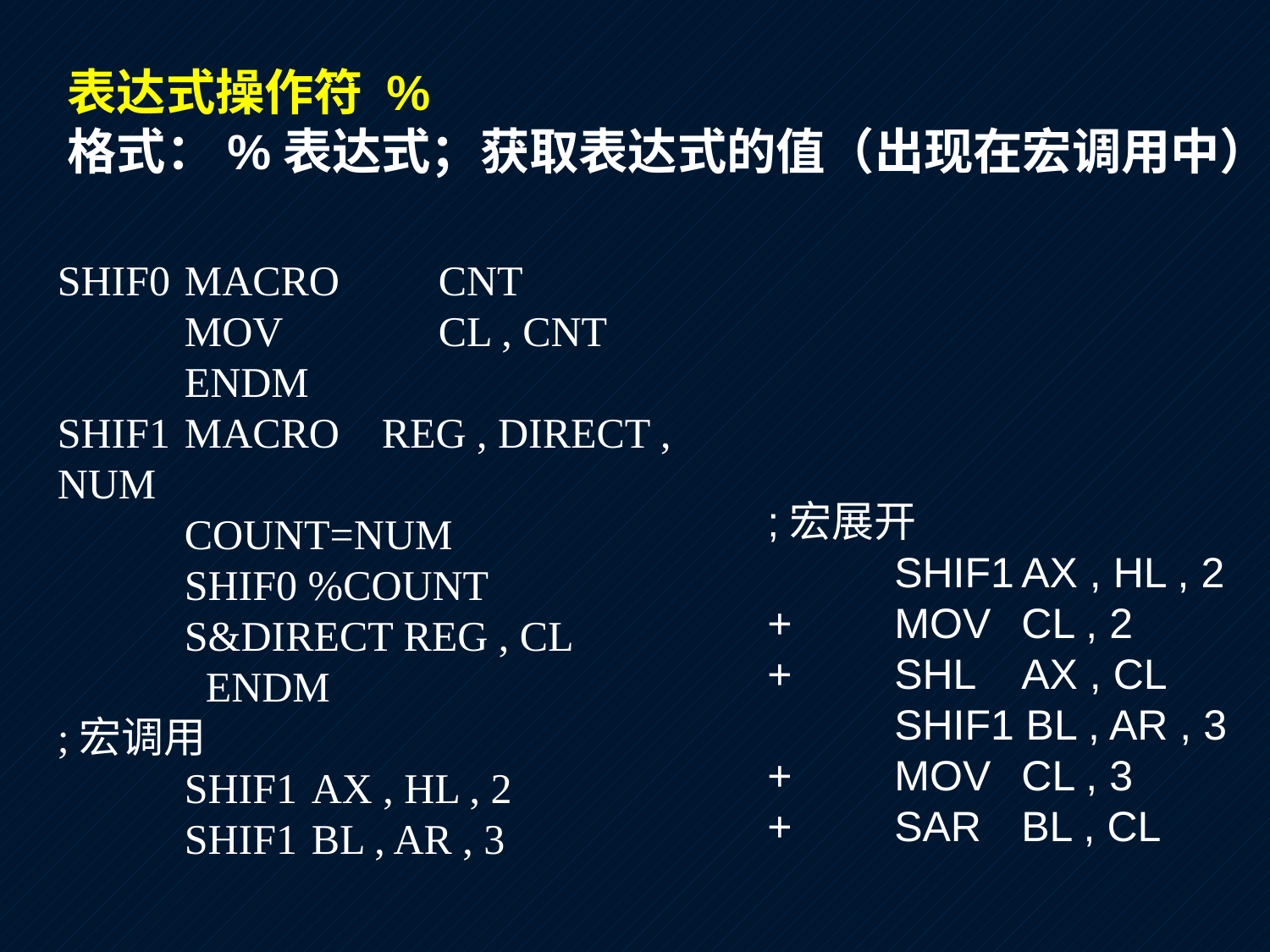

表达式操作符 %
格式：%表达式；获取表达式的值（出现在宏调用中）

SHIF0	MACRO	CNT
	MOV		CL , CNT
	ENDM
SHIF1	MACRO    REG , DIRECT , NUM
	COUNT=NUM
	SHIF0 %COUNT
	S&DIRECT REG , CL
              ENDM
;宏调用
	SHIF1	AX , HL , 2
	SHIF1	BL , AR , 3
;宏展开
	SHIF1	AX , HL , 2
+	MOV	CL , 2
+	SHL	AX , CL
	SHIF1 BL , AR , 3
+	MOV	CL , 3
+	SAR	BL , CL